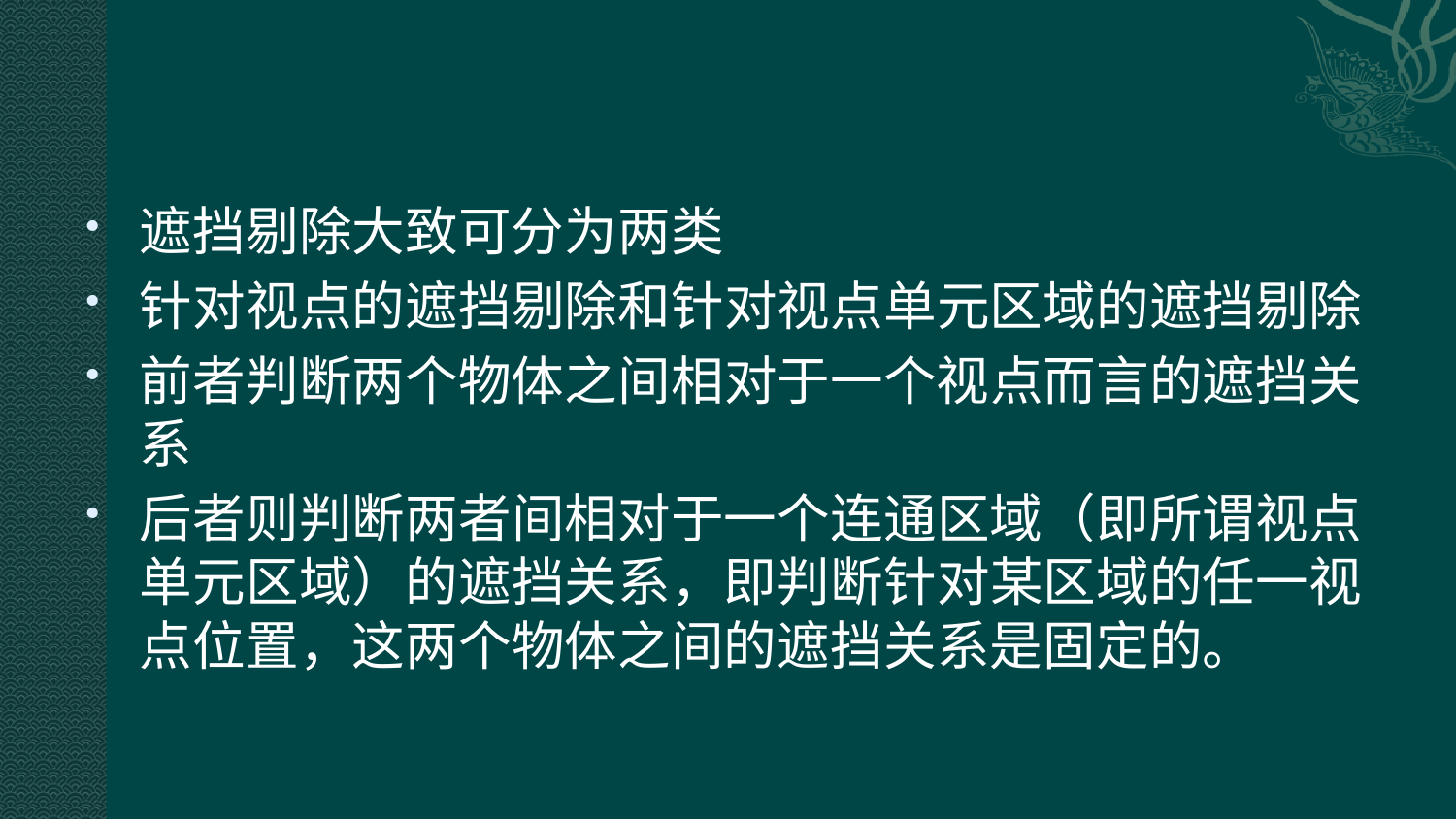

#
遮挡剔除大致可分为两类
针对视点的遮挡剔除和针对视点单元区域的遮挡剔除
前者判断两个物体之间相对于一个视点而言的遮挡关系
后者则判断两者间相对于一个连通区域（即所谓视点单元区域）的遮挡关系，即判断针对某区域的任一视点位置，这两个物体之间的遮挡关系是固定的。